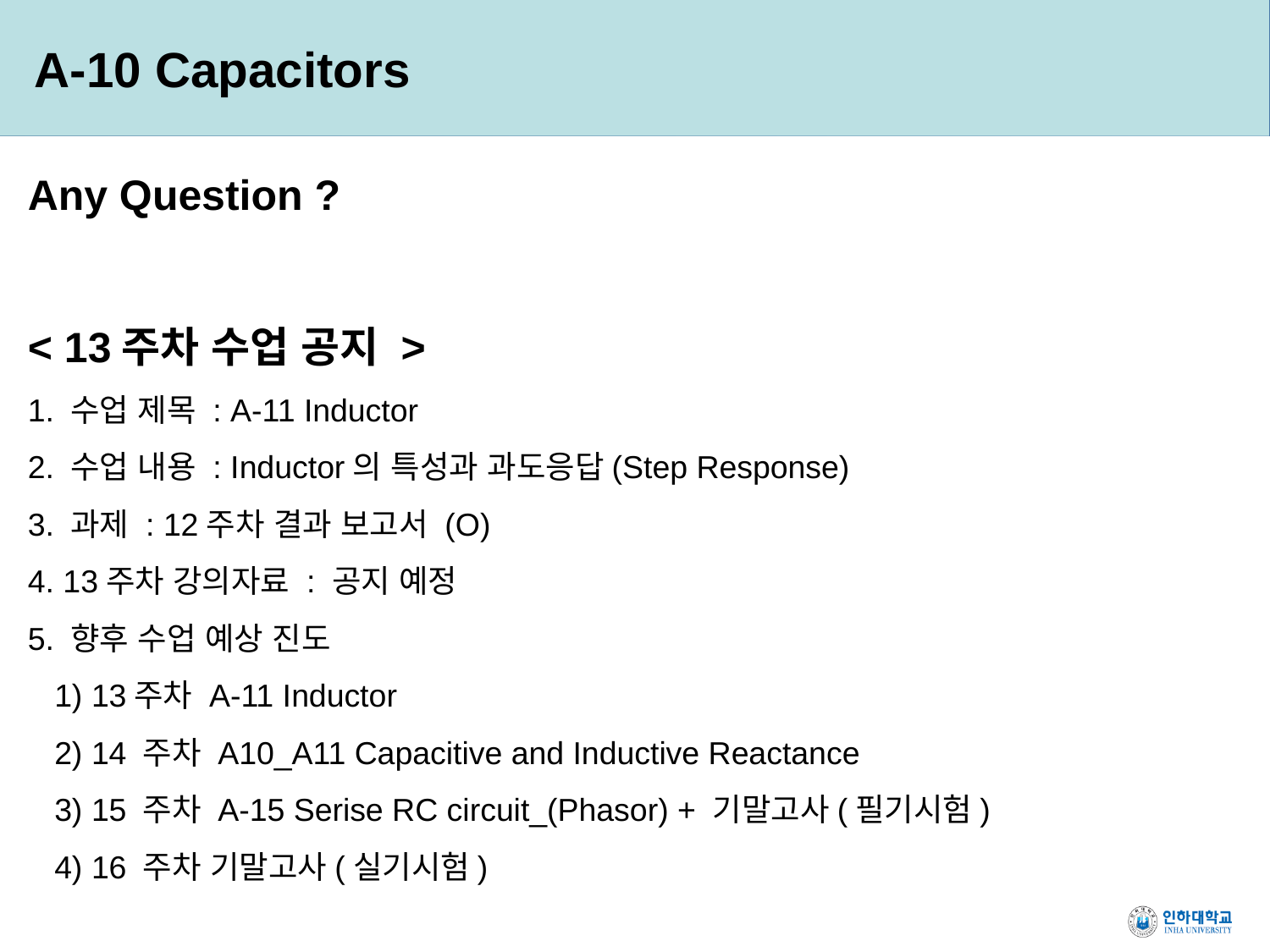

A-10 Capacitors
Any Question ?

< 13주차 수업 공지 >
1. 수업 제목 : A-11 Inductor
2. 수업 내용 : Inductor의 특성과 과도응답(Step Response)
3. 과제 : 12주차 결과 보고서 (O)
4. 13주차 강의자료 : 공지 예정
5. 향후 수업 예상 진도
   1) 13주차 A-11 Inductor
   2) 14 주차 A10_A11 Capacitive and Inductive Reactance
   3) 15 주차 A-15 Serise RC circuit_(Phasor) + 기말고사(필기시험)
   4) 16 주차 기말고사(실기시험)